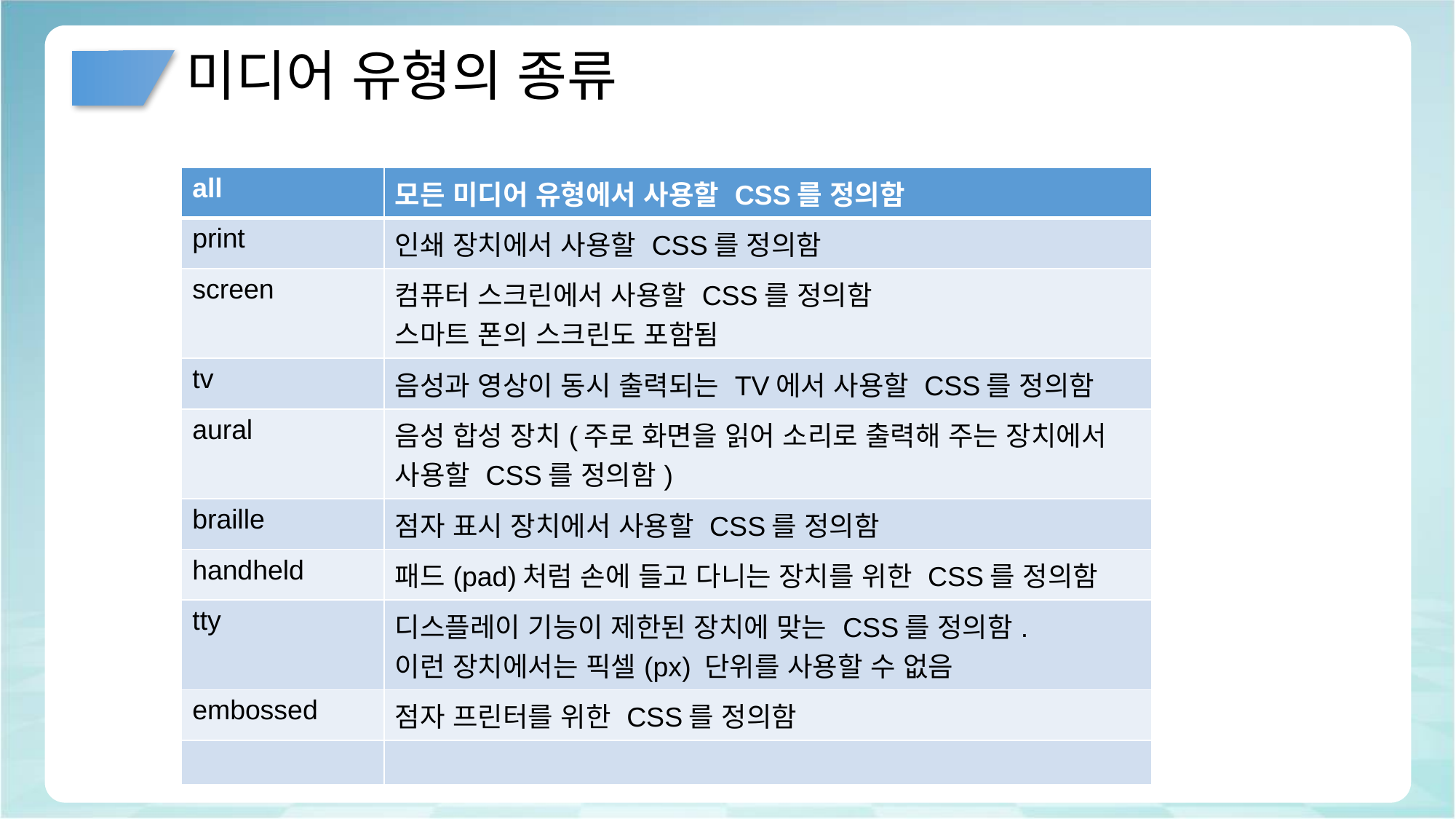

# 미디어 유형의 종류
| all | 모든 미디어 유형에서 사용할 CSS를 정의함 |
| --- | --- |
| print | 인쇄 장치에서 사용할 CSS를 정의함 |
| screen | 컴퓨터 스크린에서 사용할 CSS를 정의함 스마트 폰의 스크린도 포함됨 |
| tv | 음성과 영상이 동시 출력되는 TV에서 사용할 CSS를 정의함 |
| aural | 음성 합성 장치(주로 화면을 읽어 소리로 출력해 주는 장치에서 사용할 CSS를 정의함) |
| braille | 점자 표시 장치에서 사용할 CSS를 정의함 |
| handheld | 패드(pad)처럼 손에 들고 다니는 장치를 위한 CSS를 정의함 |
| tty | 디스플레이 기능이 제한된 장치에 맞는 CSS를 정의함. 이런 장치에서는 픽셀(px) 단위를 사용할 수 없음 |
| embossed | 점자 프린터를 위한 CSS를 정의함 |
|  |  |